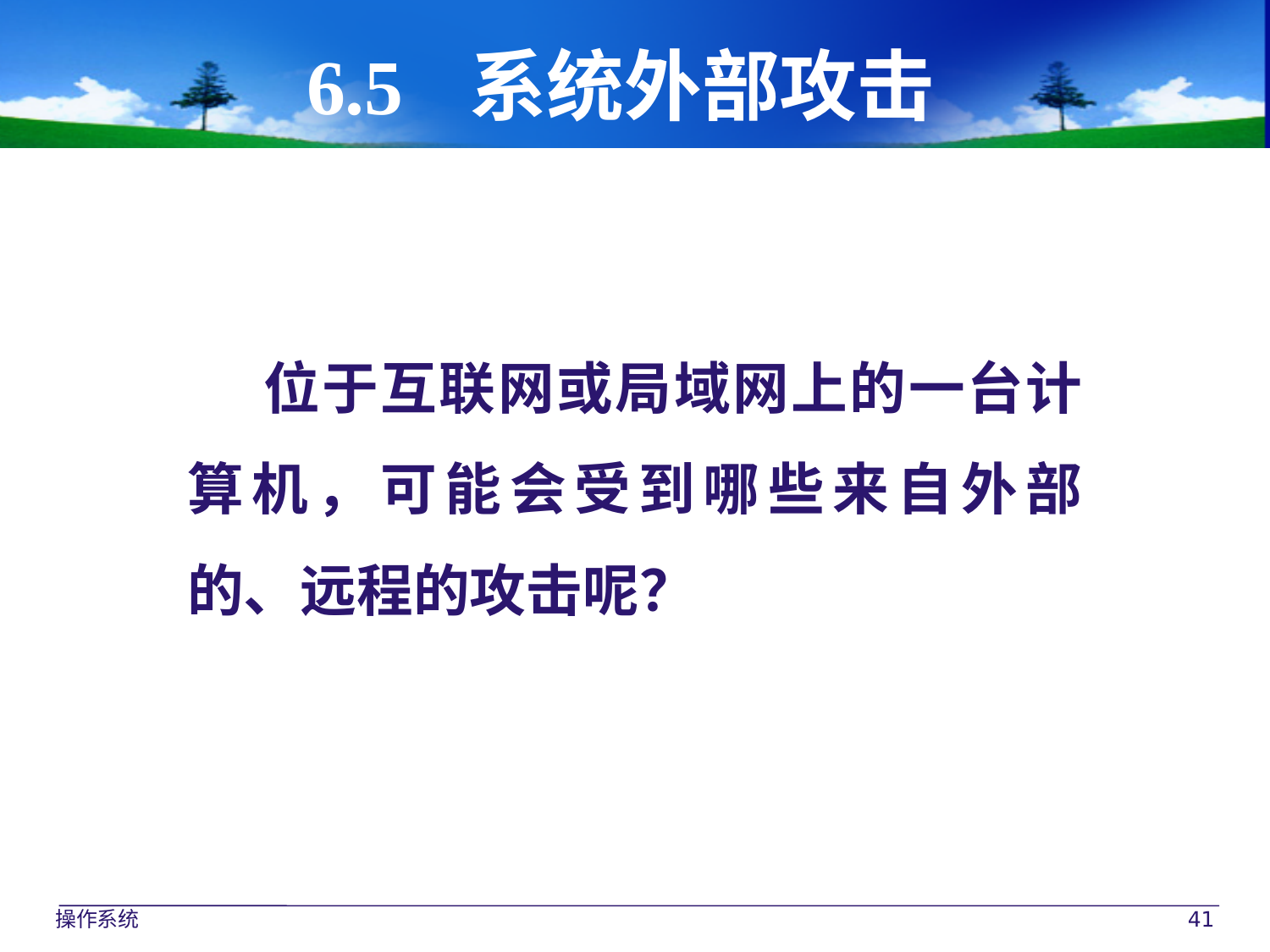

# 6.5 系统外部攻击
    位于互联网或局域网上的一台计算机，可能会受到哪些来自外部的、远程的攻击呢？
操作系统
41